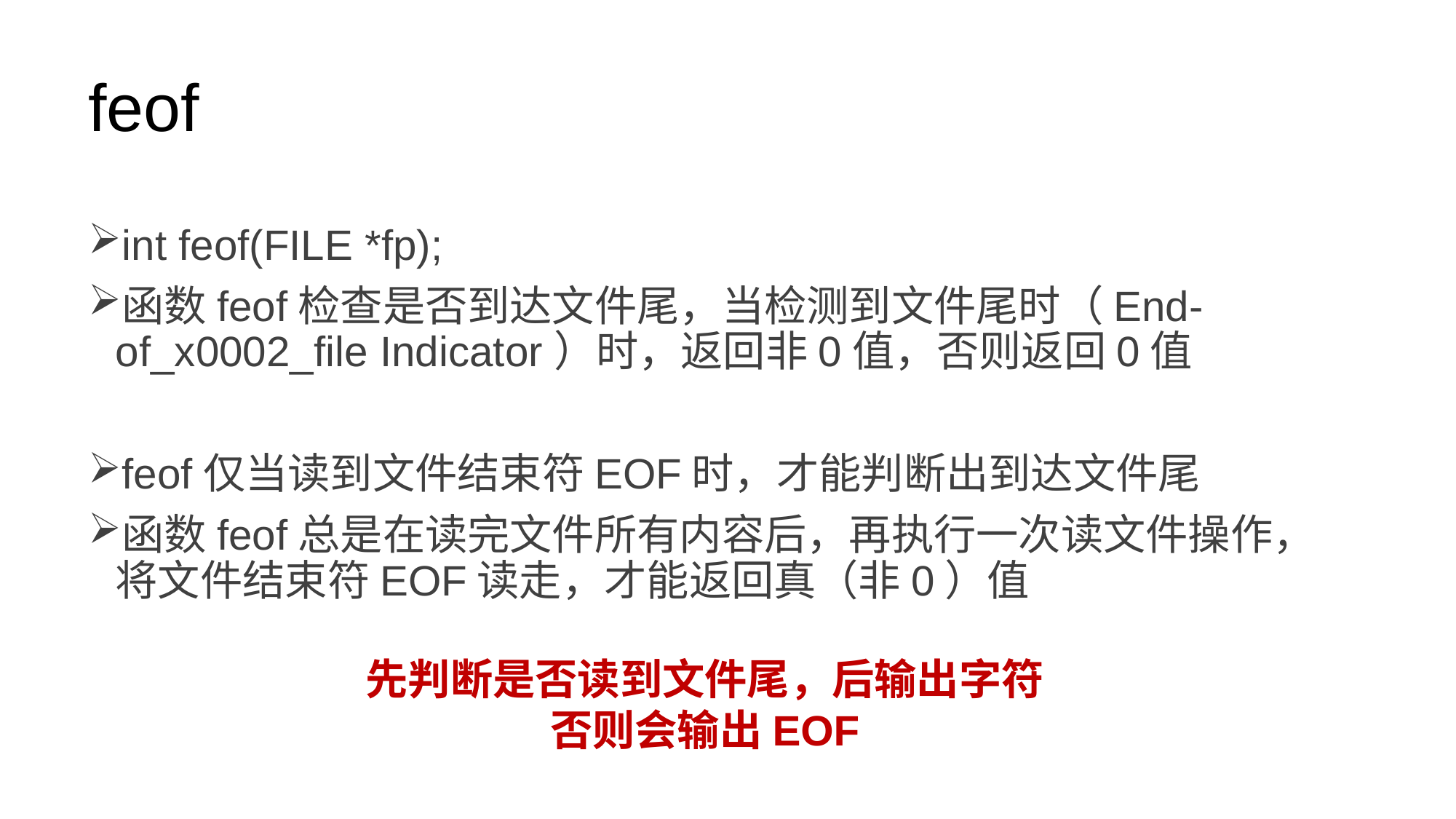

# feof
int feof(FILE *fp);
函数feof检查是否到达文件尾，当检测到文件尾时（End-of_x0002_file Indicator）时，返回非0值，否则返回0值

feof仅当读到文件结束符EOF时，才能判断出到达文件尾
函数feof总是在读完文件所有内容后，再执行一次读文件操作，将文件结束符EOF读走，才能返回真（非0）值
先判断是否读到文件尾，后输出字符
否则会输出EOF